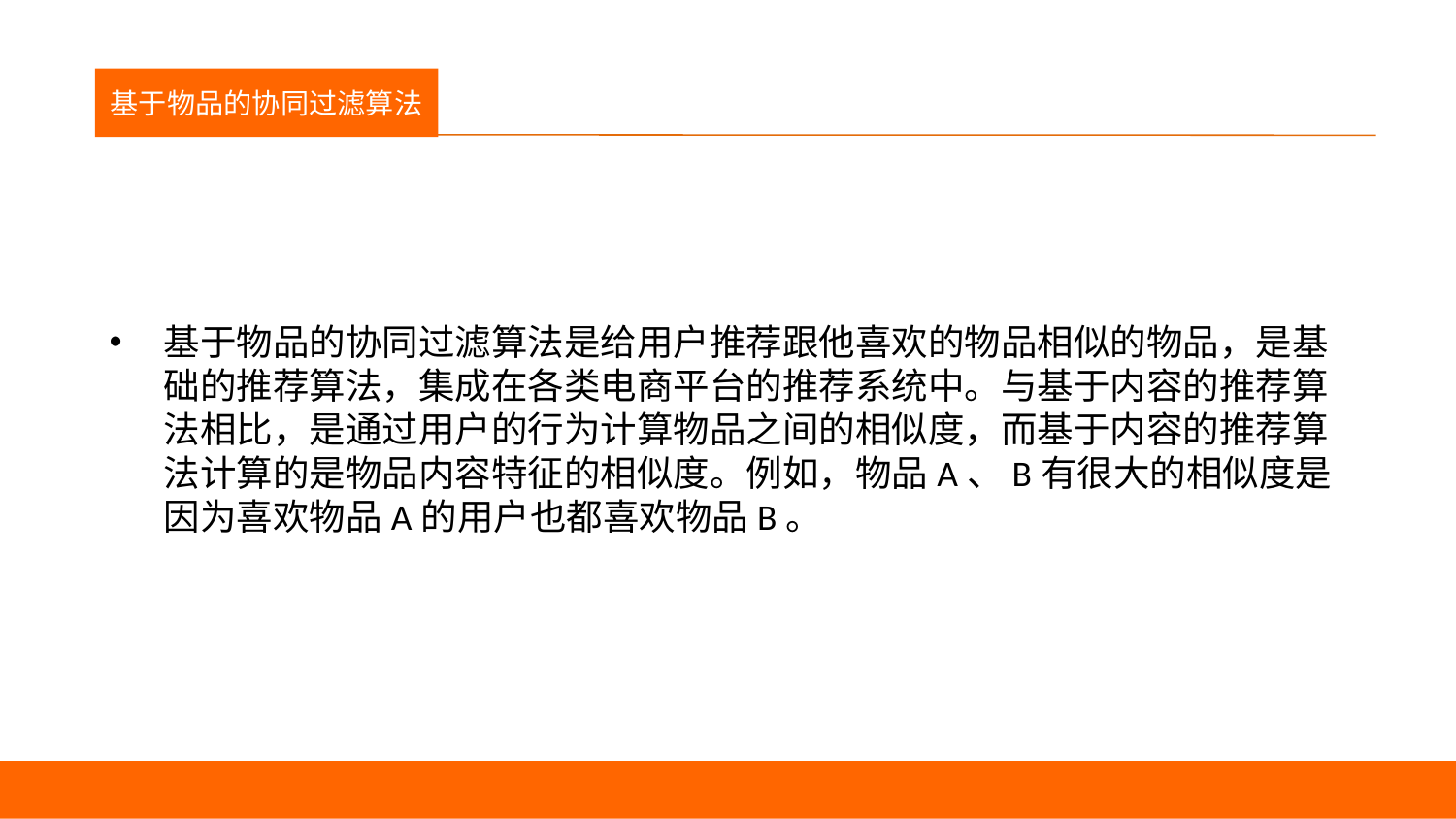

议程
基于物品的协同过滤算法

基于物品的协同过滤算法是给用户推荐跟他喜欢的物品相似的物品，是基础的推荐算法，集成在各类电商平台的推荐系统中。与基于内容的推荐算法相比，是通过用户的行为计算物品之间的相似度，而基于内容的推荐算法计算的是物品内容特征的相似度。例如，物品A、B有很大的相似度是因为喜欢物品A的用户也都喜欢物品B。